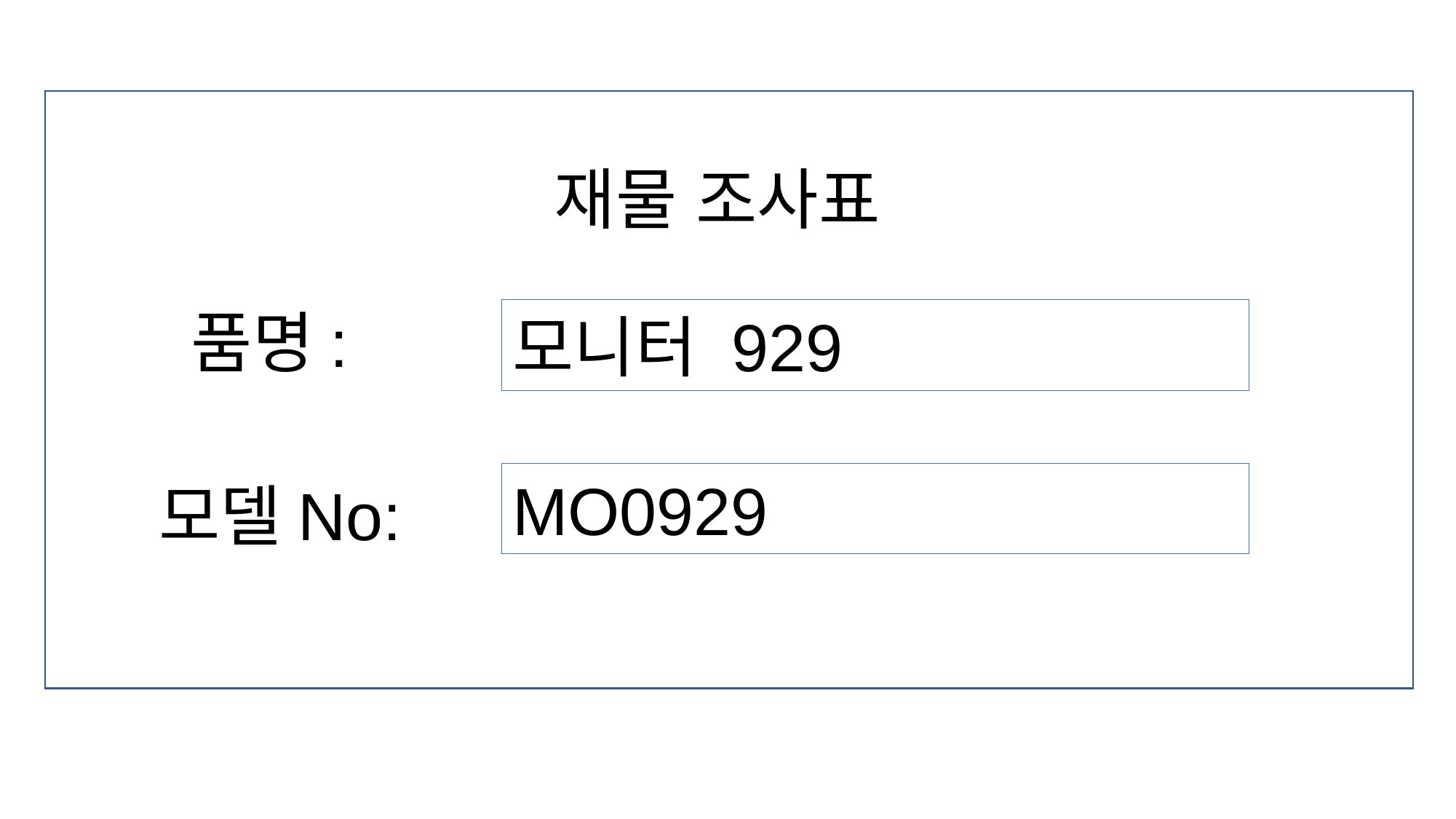

재물 조사표
품명:
모니터 929
MO0929
모델No: